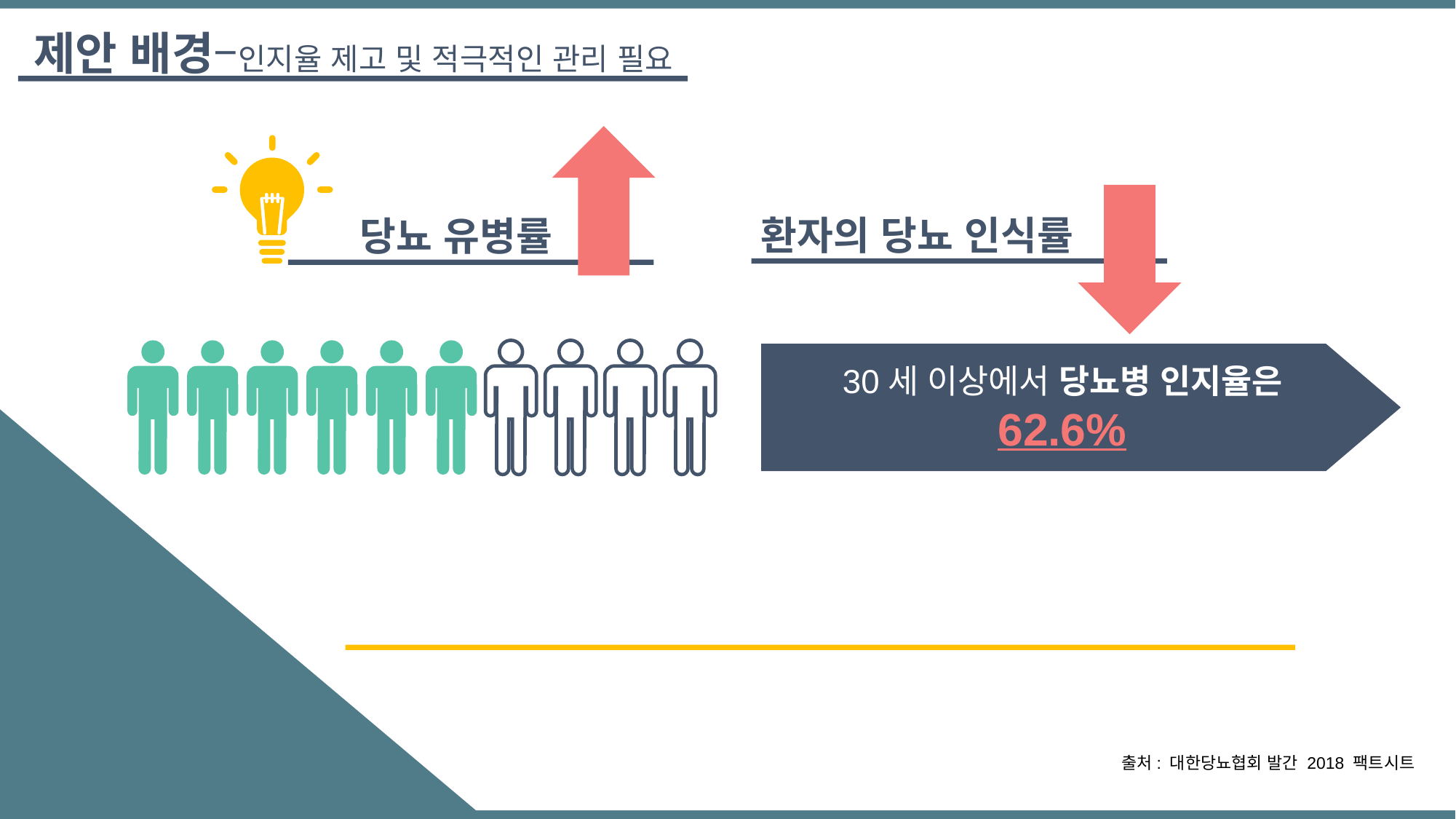

제안 배경–인지율 제고 및 적극적인 관리 필요

환자의 당뇨 인식률
당뇨 유병률

30세 이상에서 당뇨병 인지율은 62.6%

출처: 대한당뇨협회 발간 2018 팩트시트